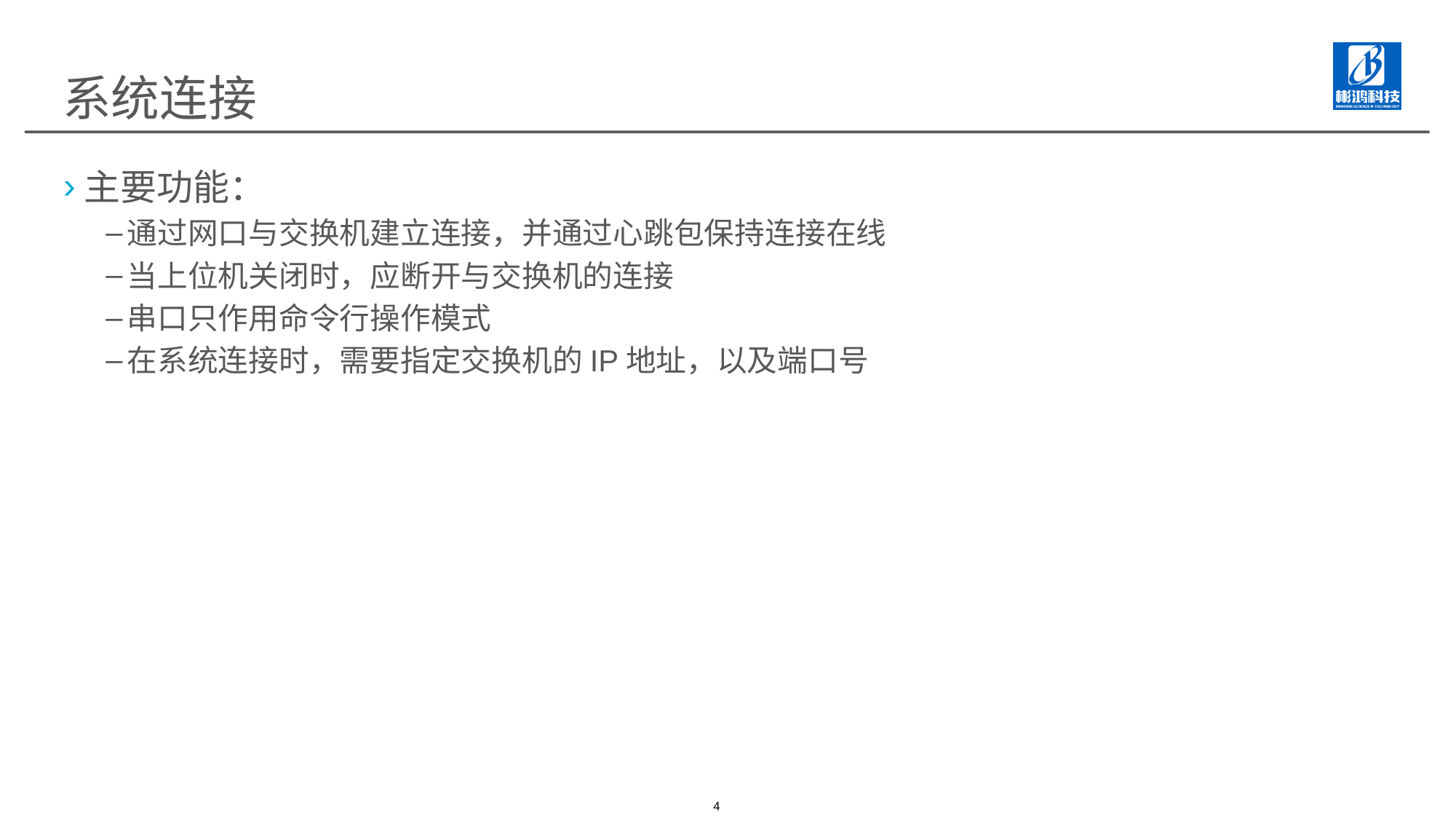

# 系统连接
主要功能：
通过网口与交换机建立连接，并通过心跳包保持连接在线
当上位机关闭时，应断开与交换机的连接
串口只作用命令行操作模式
在系统连接时，需要指定交换机的IP地址，以及端口号